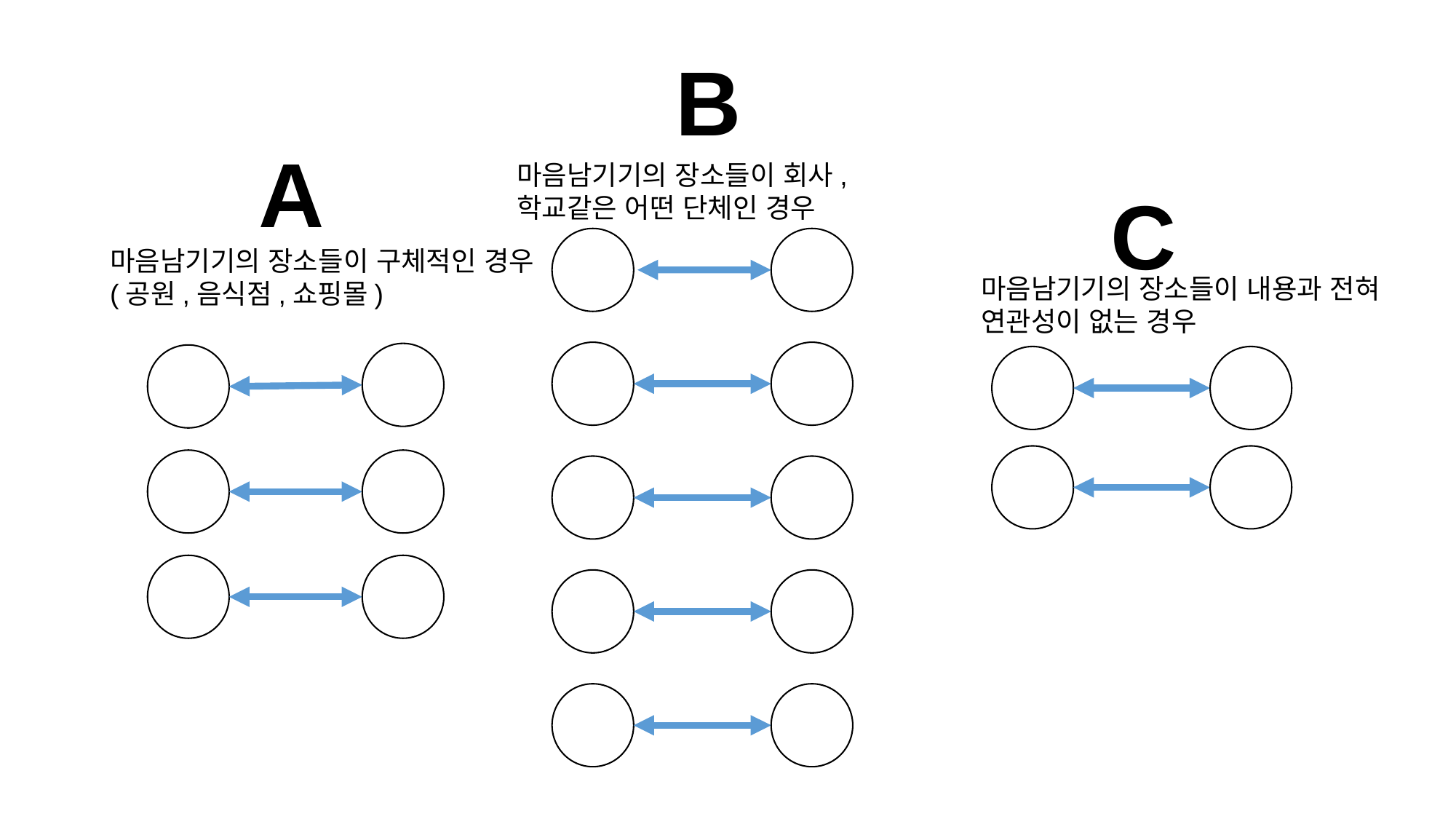

B
마음남기기의 장소들이 회사,학교같은 어떤 단체인 경우

A
마음남기기의 장소들이 구체적인 경우(공원,음식점,쇼핑몰)

C
마음남기기의 장소들이 내용과 전혀 연관성이 없는 경우